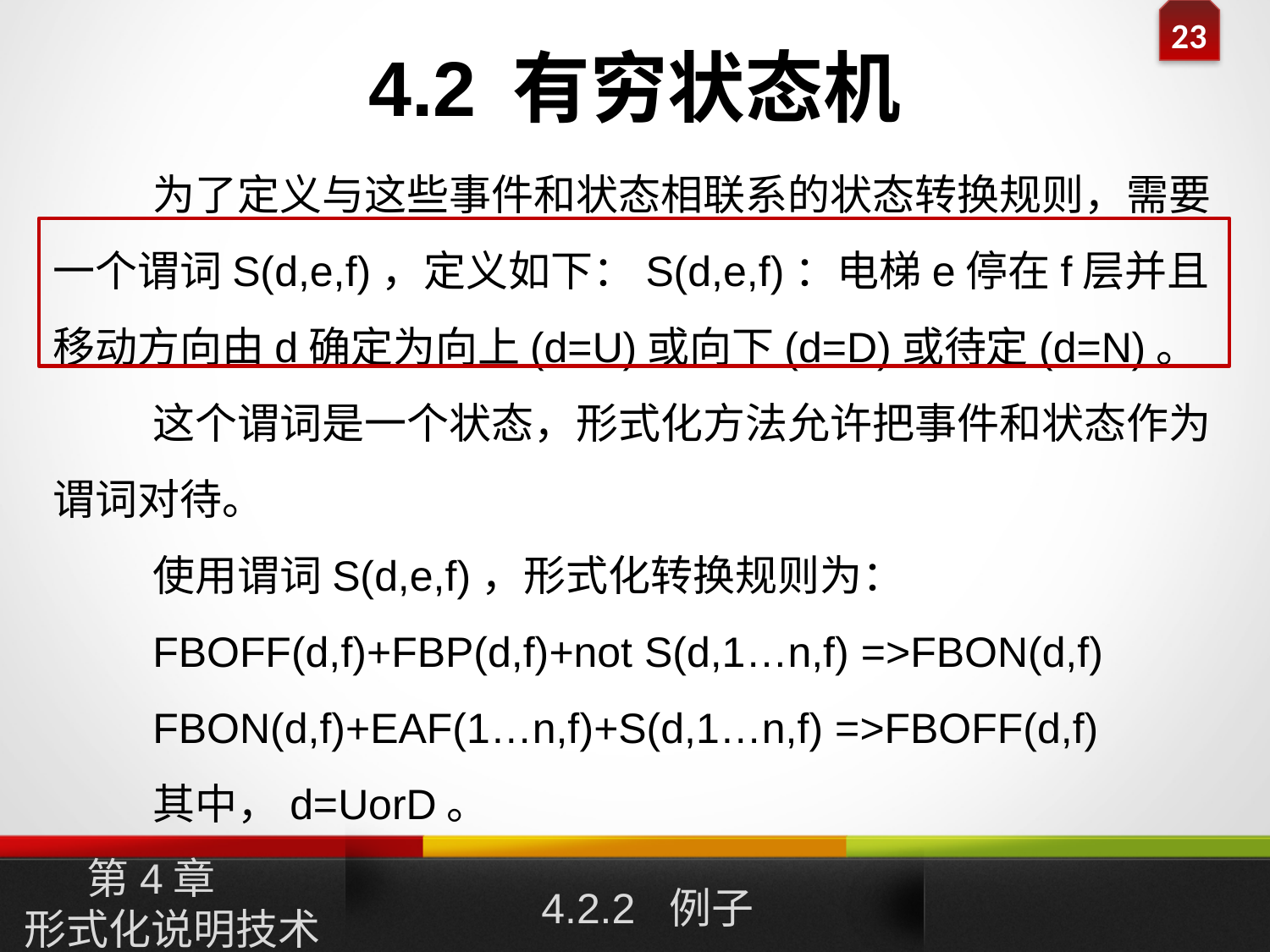

# 4.2 有穷状态机
为了定义与这些事件和状态相联系的状态转换规则，需要一个谓词S(d,e,f)，定义如下：S(d,e,f)：电梯e停在f层并且移动方向由d确定为向上(d=U)或向下(d=D)或待定(d=N)。
这个谓词是一个状态，形式化方法允许把事件和状态作为谓词对待。
使用谓词S(d,e,f)，形式化转换规则为：
FBOFF(d,f)+FBP(d,f)+not S(d,1…n,f) =>FBON(d,f)
FBON(d,f)+EAF(1…n,f)+S(d,1…n,f) =>FBOFF(d,f)
其中，d=UorD。

第4章
形式化说明技术
4.2.2  例子